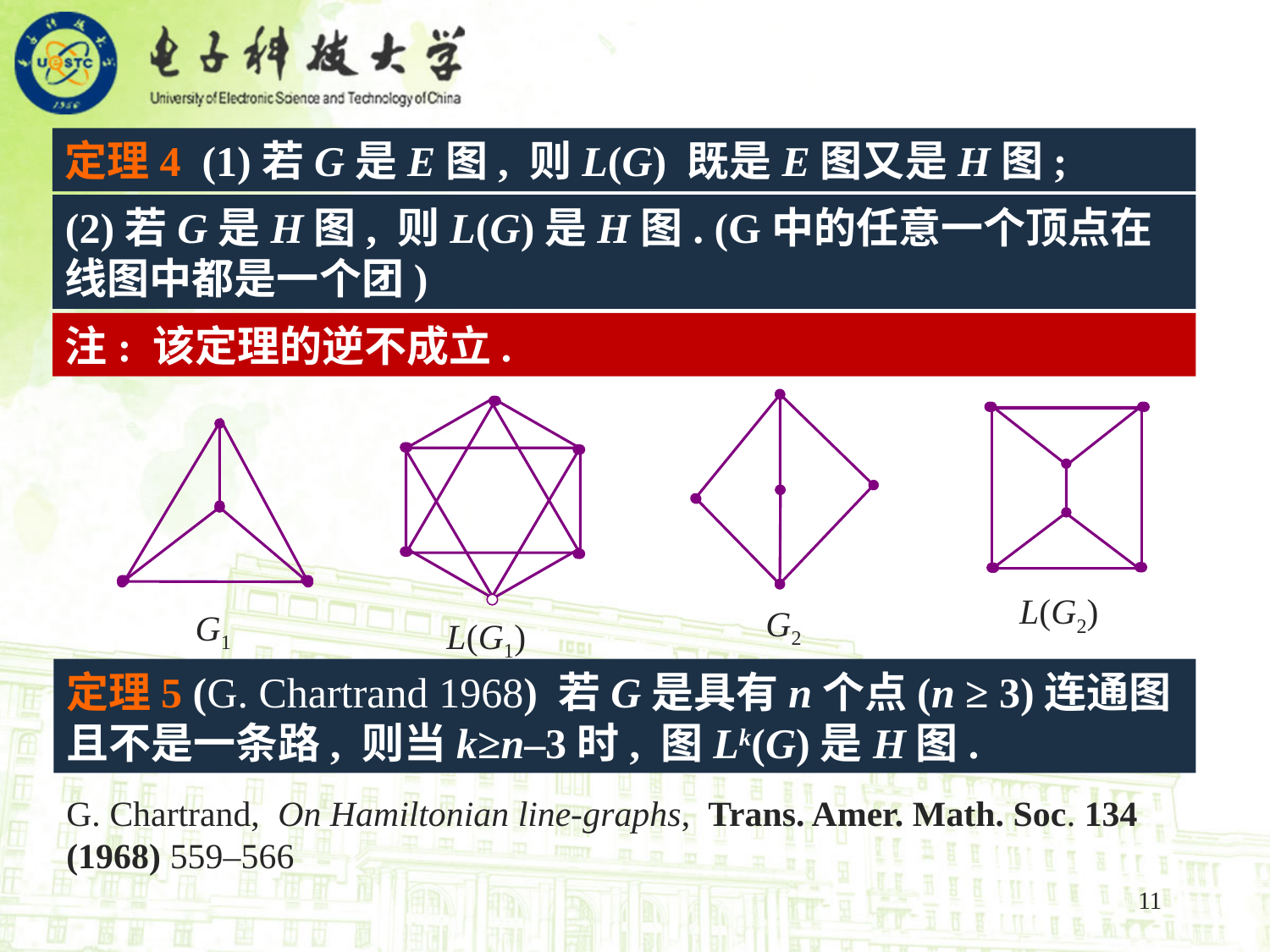

定理4  (1)若G是E图, 则L(G) 既是E图又是H图;
(2)若G是H图, 则L(G)是H图. (G中的任意一个顶点在线图中都是一个团)
注: 该定理的逆不成立.

G2

L(G1)

L(G2)

G1
定理5 (G. Chartrand 1968) 若G是具有n个点(n ≥ 3)连通图且不是一条路, 则当k≥n‒3时, 图Lk(G)是H图.
G. Chartrand,  On Hamiltonian line-graphs,  Trans. Amer. Math. Soc. 134 (1968) 559–566
11